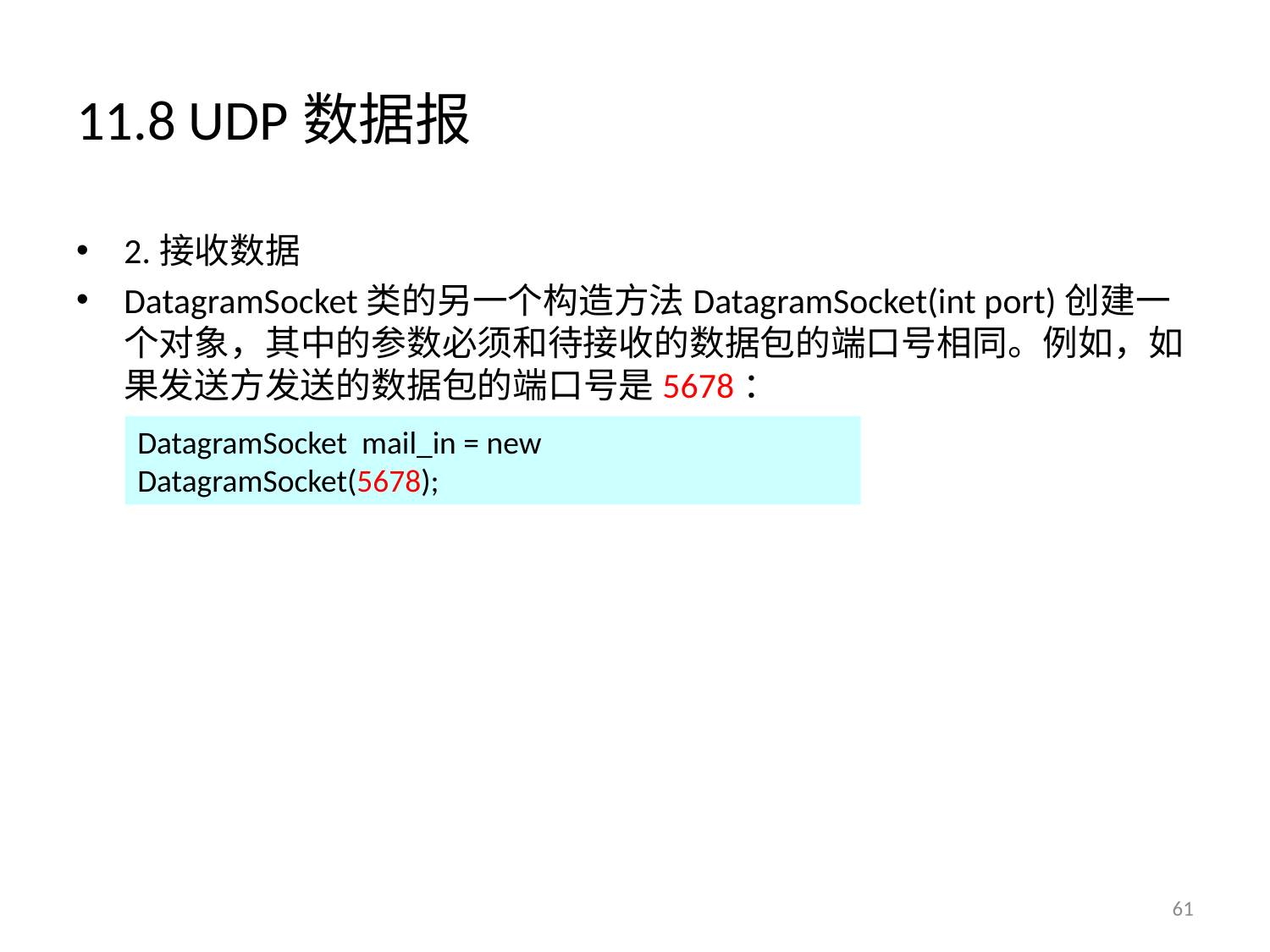

# 11.8 UDP数据报
2.接收数据
DatagramSocket类的另一个构造方法DatagramSocket(int port)创建一个对象，其中的参数必须和待接收的数据包的端口号相同。例如，如果发送方发送的数据包的端口号是5678：
DatagramSocket  mail_in = new DatagramSocket(5678);
61